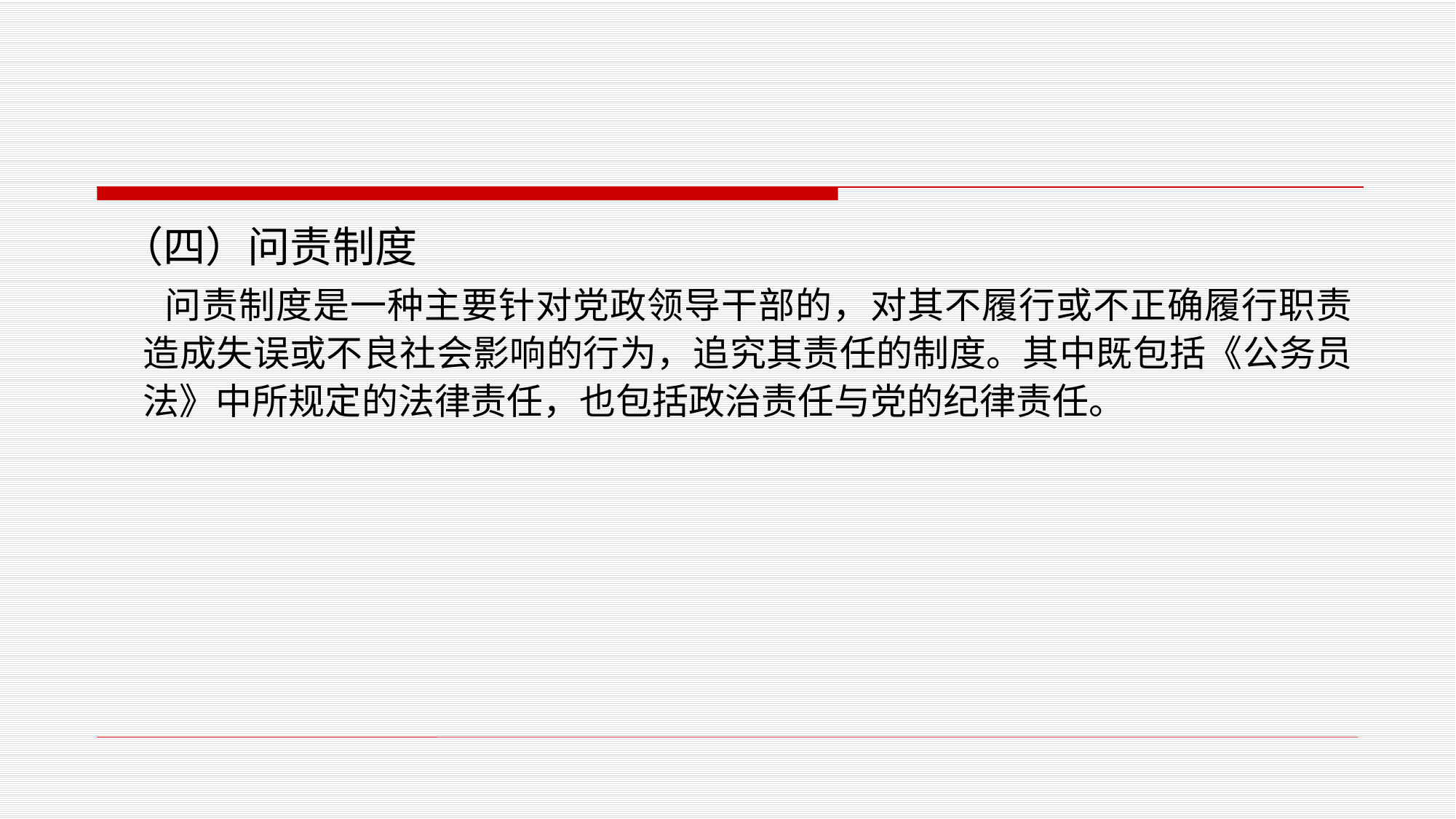

#
 （四）问责制度
      问责制度是一种主要针对党政领导干部的，对其不履行或不正确履行职责造成失误或不良社会影响的行为，追究其责任的制度。其中既包括《公务员法》中所规定的法律责任，也包括政治责任与党的纪律责任。